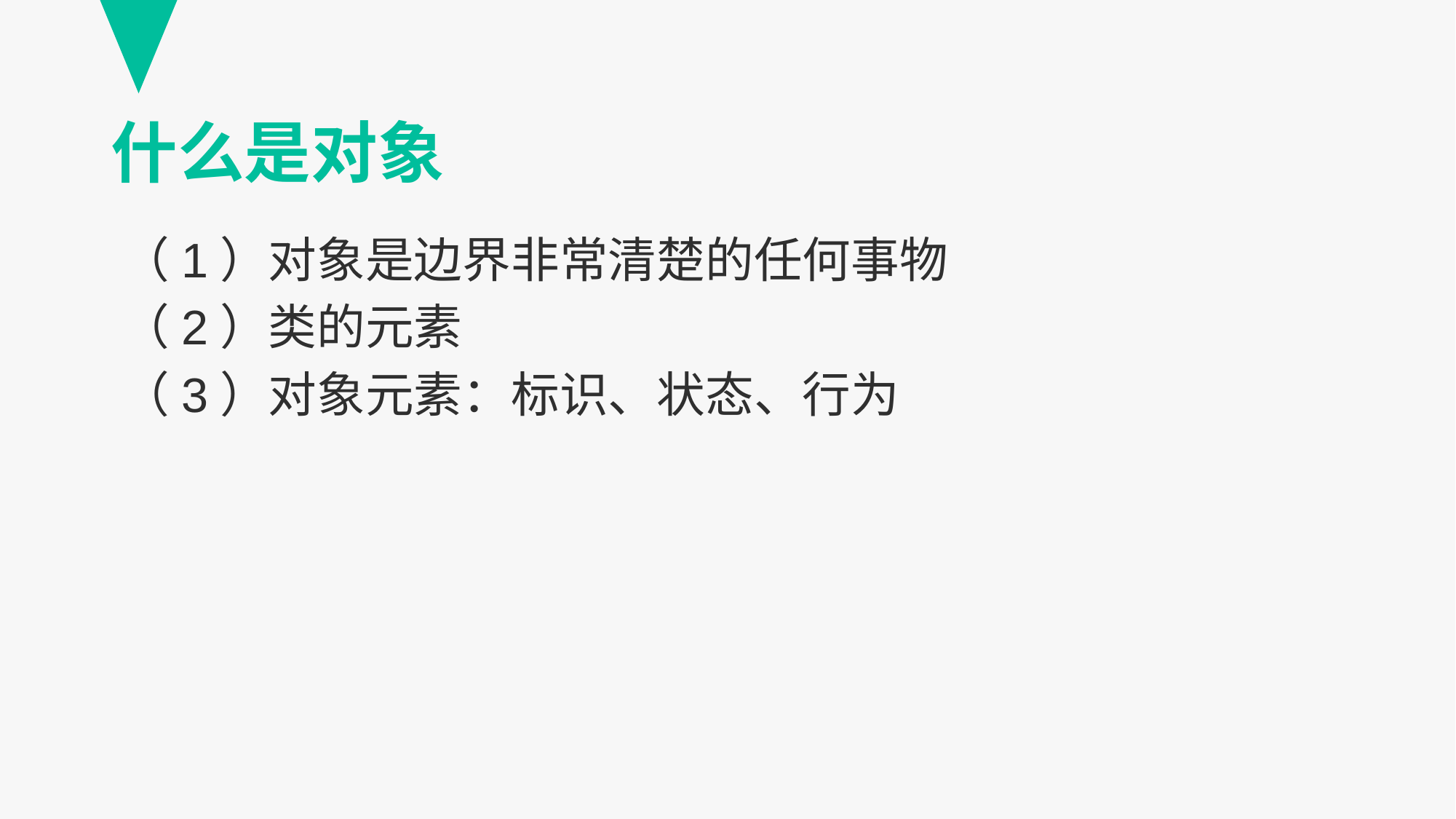

# 什么是对象
（1）对象是边界非常清楚的任何事物
（2）类的元素
（3）对象元素：标识、状态、行为